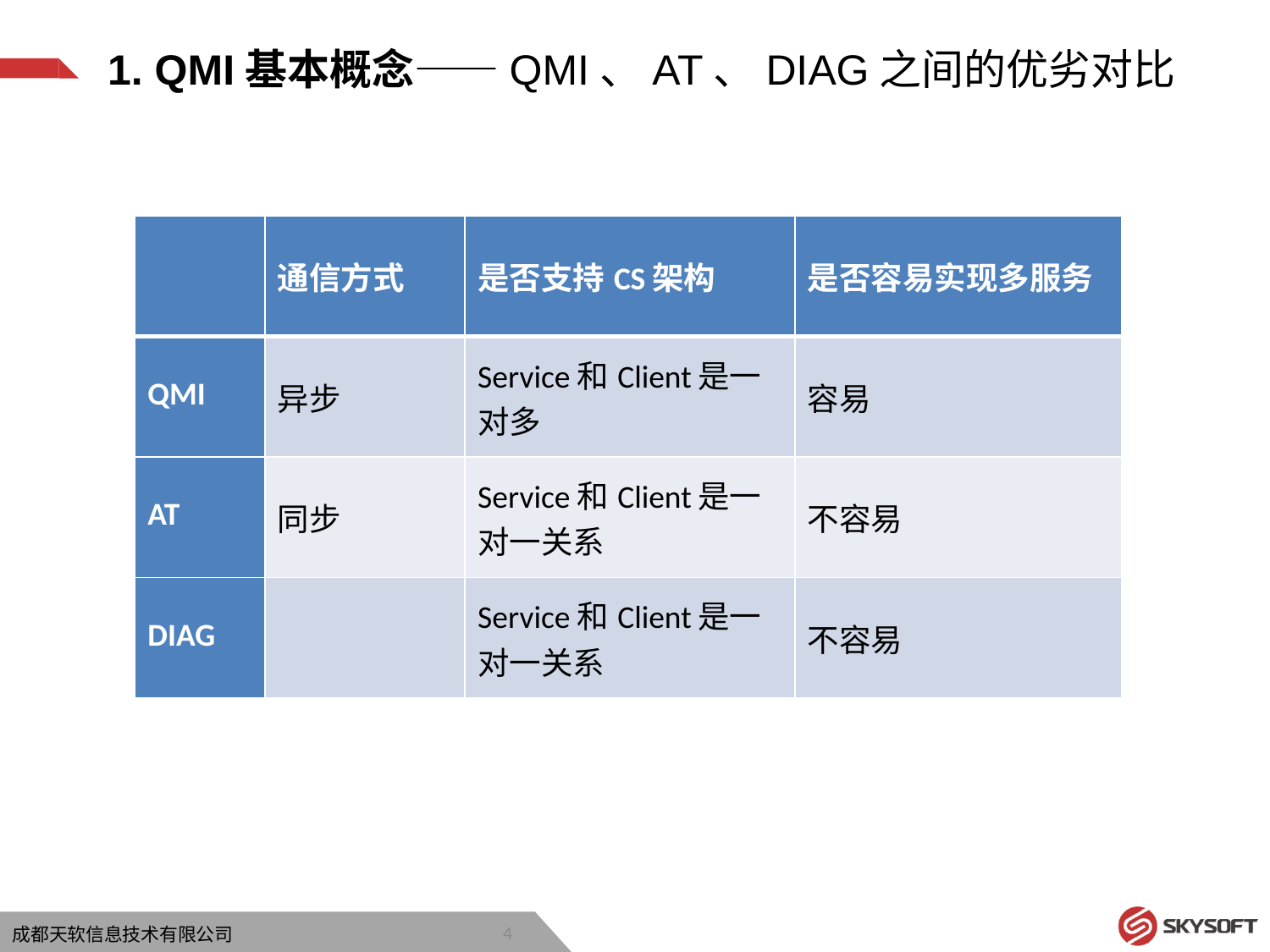

1. QMI基本概念——QMI、AT、DIAG之间的优劣对比
|  | 通信方式 | 是否支持CS架构 | 是否容易实现多服务 |
| --- | --- | --- | --- |
| QMI | 异步 | Service和Client是一对多 | 容易 |
| AT | 同步 | Service和Client是一对一关系 | 不容易 |
| DIAG |  | Service和Client是一对一关系 | 不容易 |
4